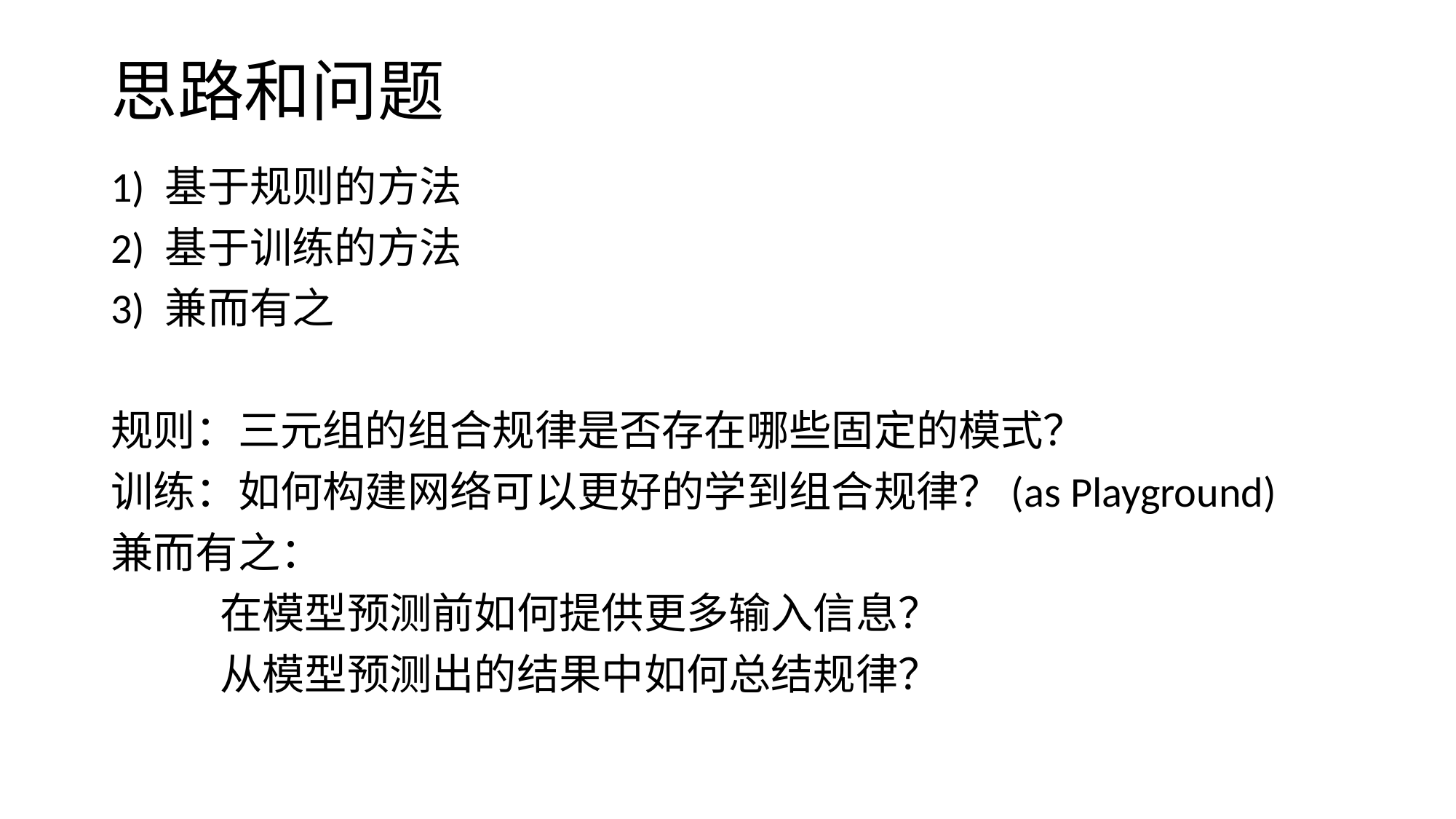

# 思路和问题
1) 基于规则的方法
2) 基于训练的方法
3) 兼而有之

规则：三元组的组合规律是否存在哪些固定的模式？
训练：如何构建网络可以更好的学到组合规律？(as Playground)
兼而有之：
	在模型预测前如何提供更多输入信息？
	从模型预测出的结果中如何总结规律？